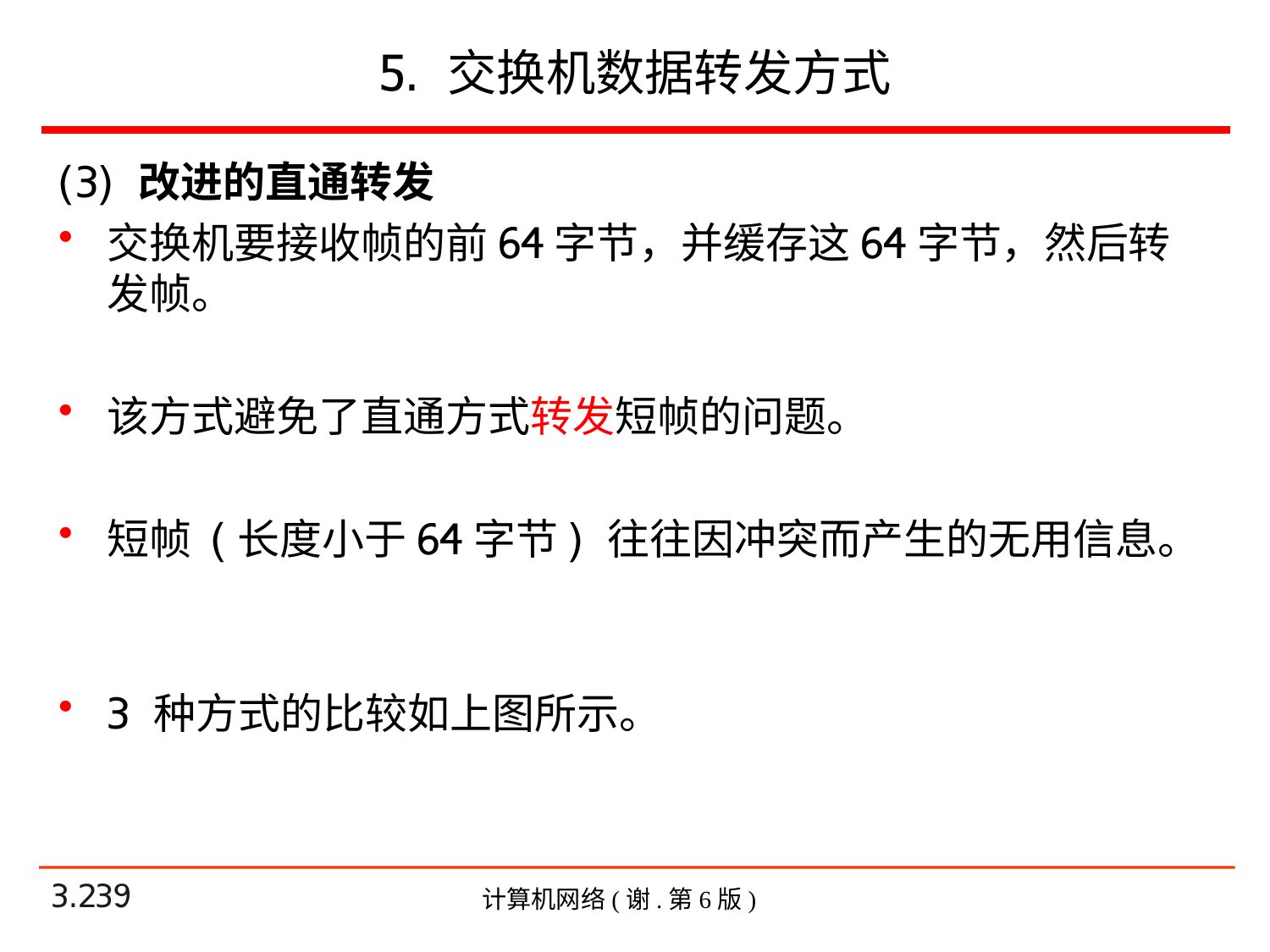

# 5. 交换机数据转发方式
(3) 改进的直通转发
交换机要接收帧的前64字节，并缓存这64字节，然后转发帧。

该方式避免了直通方式转发短帧的问题。

短帧 (长度小于64字节) 往往因冲突而产生的无用信息。

3 种方式的比较如上图所示。